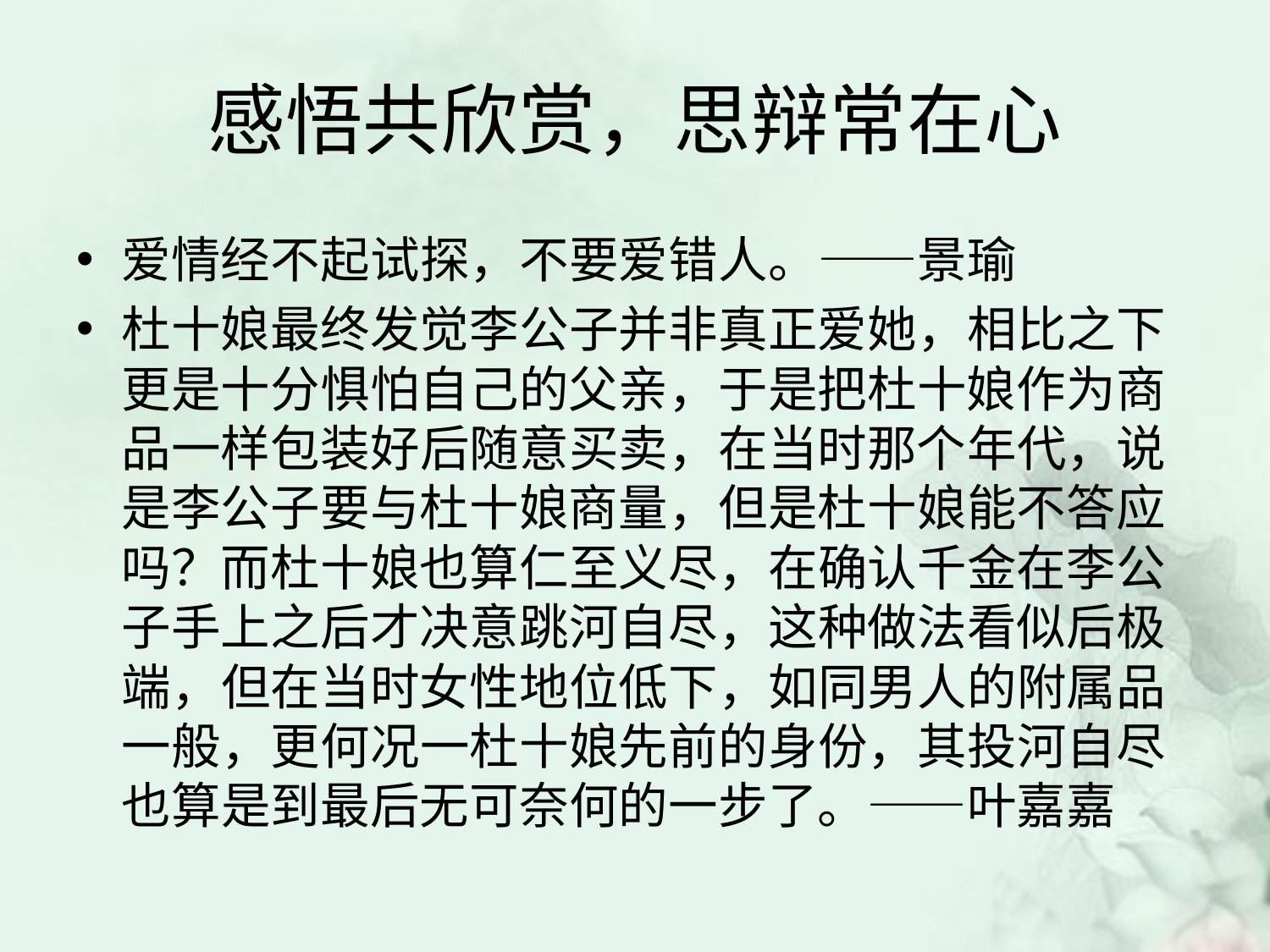

# 感悟共欣赏，思辩常在心
爱情经不起试探，不要爱错人。——景瑜
杜十娘最终发觉李公子并非真正爱她，相比之下更是十分惧怕自己的父亲，于是把杜十娘作为商品一样包装好后随意买卖，在当时那个年代，说是李公子要与杜十娘商量，但是杜十娘能不答应吗？而杜十娘也算仁至义尽，在确认千金在李公子手上之后才决意跳河自尽，这种做法看似后极端，但在当时女性地位低下，如同男人的附属品一般，更何况一杜十娘先前的身份，其投河自尽也算是到最后无可奈何的一步了。——叶嘉嘉